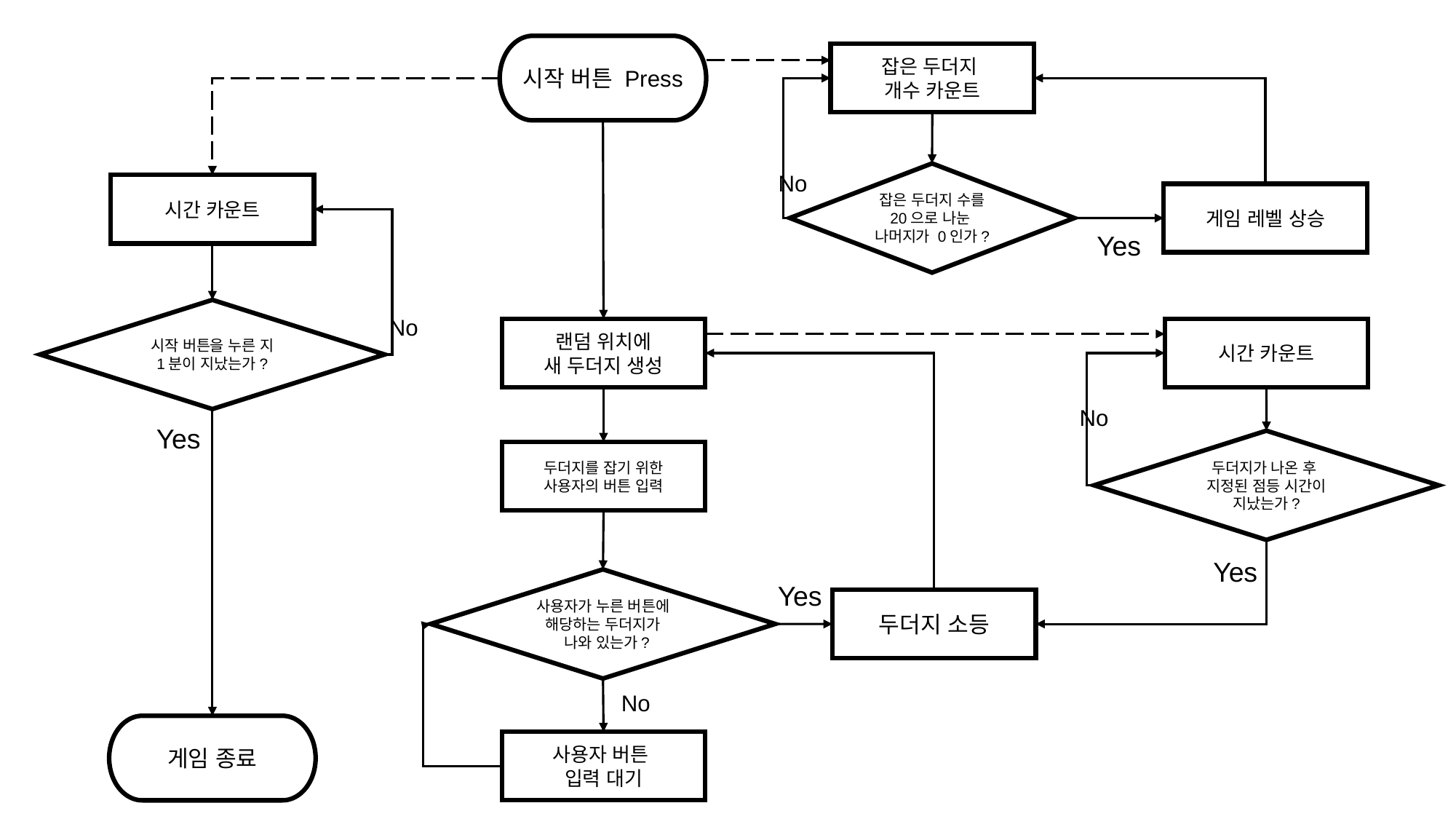

시작 버튼 Press
잡은 두더지
개수 카운트
No
잡은 두더지 수를 20으로 나눈
나머지가 0인가?
시간 카운트
게임 레벨 상승
Yes
시작 버튼을 누른 지
1분이 지났는가?
No
랜덤 위치에
새 두더지 생성
시간 카운트
No
Yes
두더지가 나온 후
지정된 점등 시간이 지났는가?
두더지를 잡기 위한
사용자의 버튼 입력
Yes
사용자가 누른 버튼에 해당하는 두더지가
 나와 있는가?
Yes
두더지 소등
No
게임 종료
사용자 버튼
입력 대기